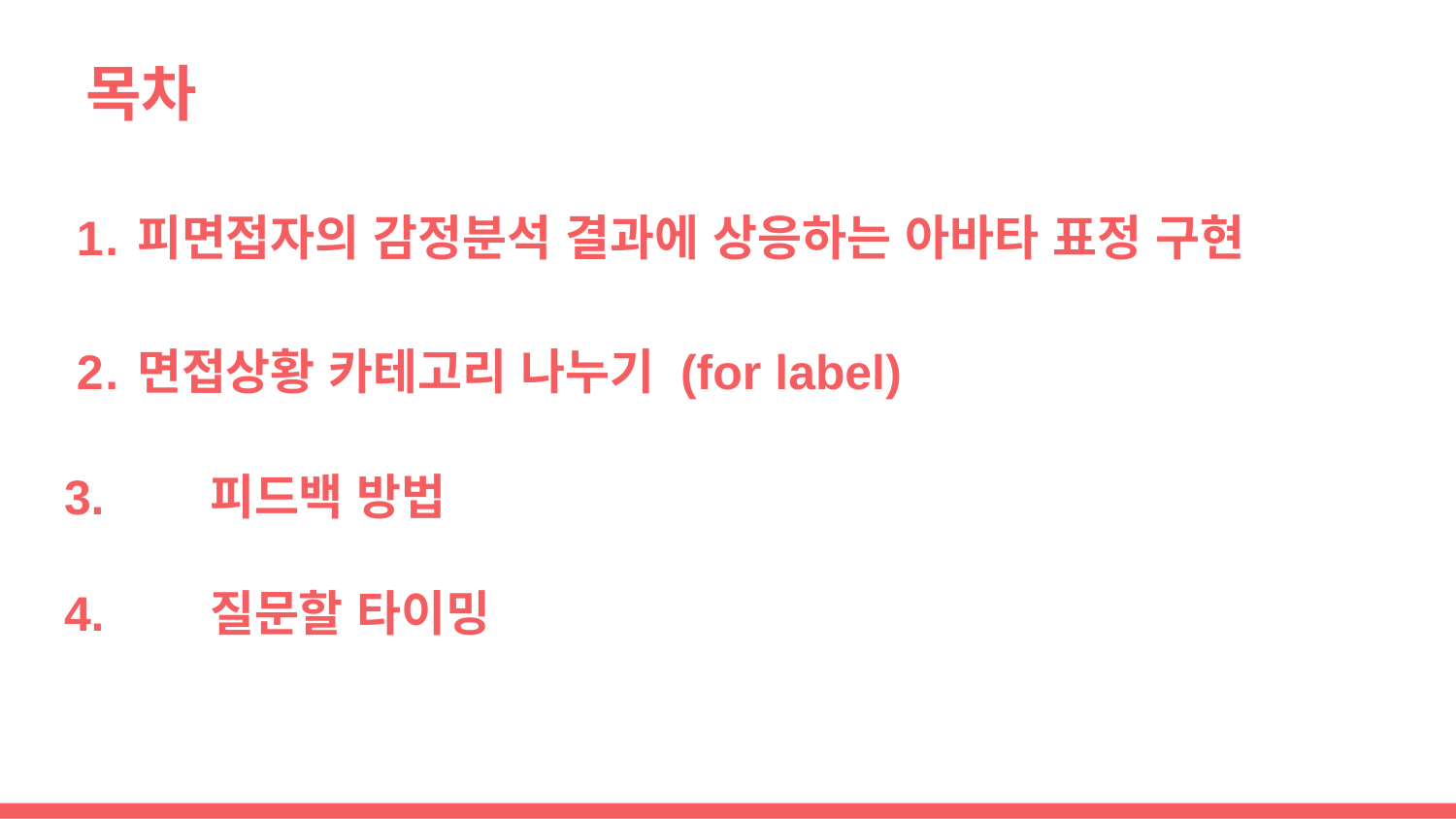

목차
# 피면접자의 감정분석 결과에 상응하는 아바타 표정 구현

면접상황 카테고리 나누기 (for label)

3. 	피드백 방법

4.	질문할 타이밍